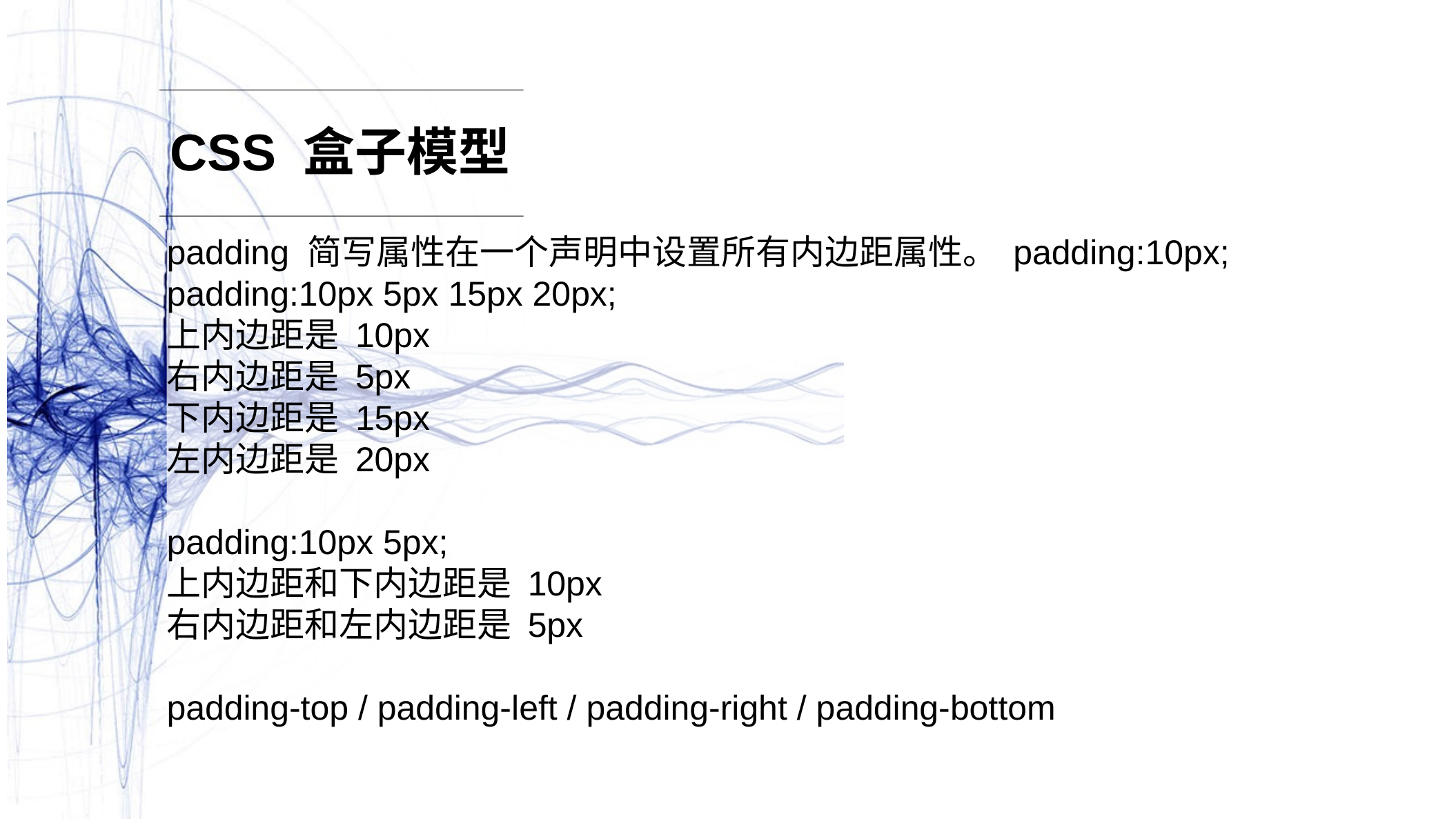

CSS 盒子模型

padding 简写属性在一个声明中设置所有内边距属性。 padding:10px;
padding:10px 5px 15px 20px;
上内边距是 10px
右内边距是 5px
下内边距是 15px
左内边距是 20px

padding:10px 5px;
上内边距和下内边距是 10px
右内边距和左内边距是 5px

padding-top / padding-left / padding-right / padding-bottom